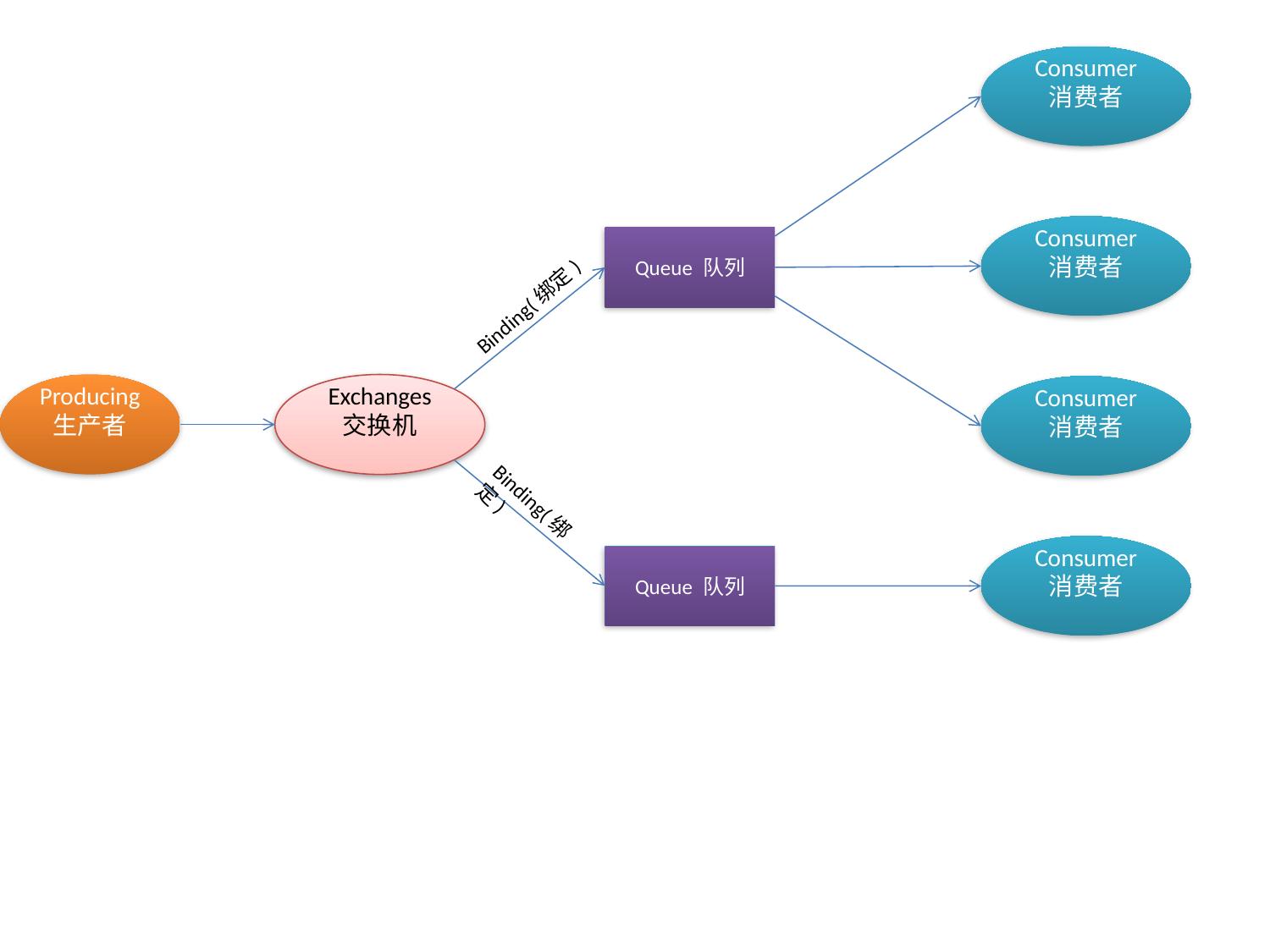

Consumer
消费者

Consumer
消费者

Queue 队列
Binding(绑定)
Producing
生产者

Exchanges
交换机

Consumer
消费者

Binding(绑定)
Consumer
消费者

Queue 队列